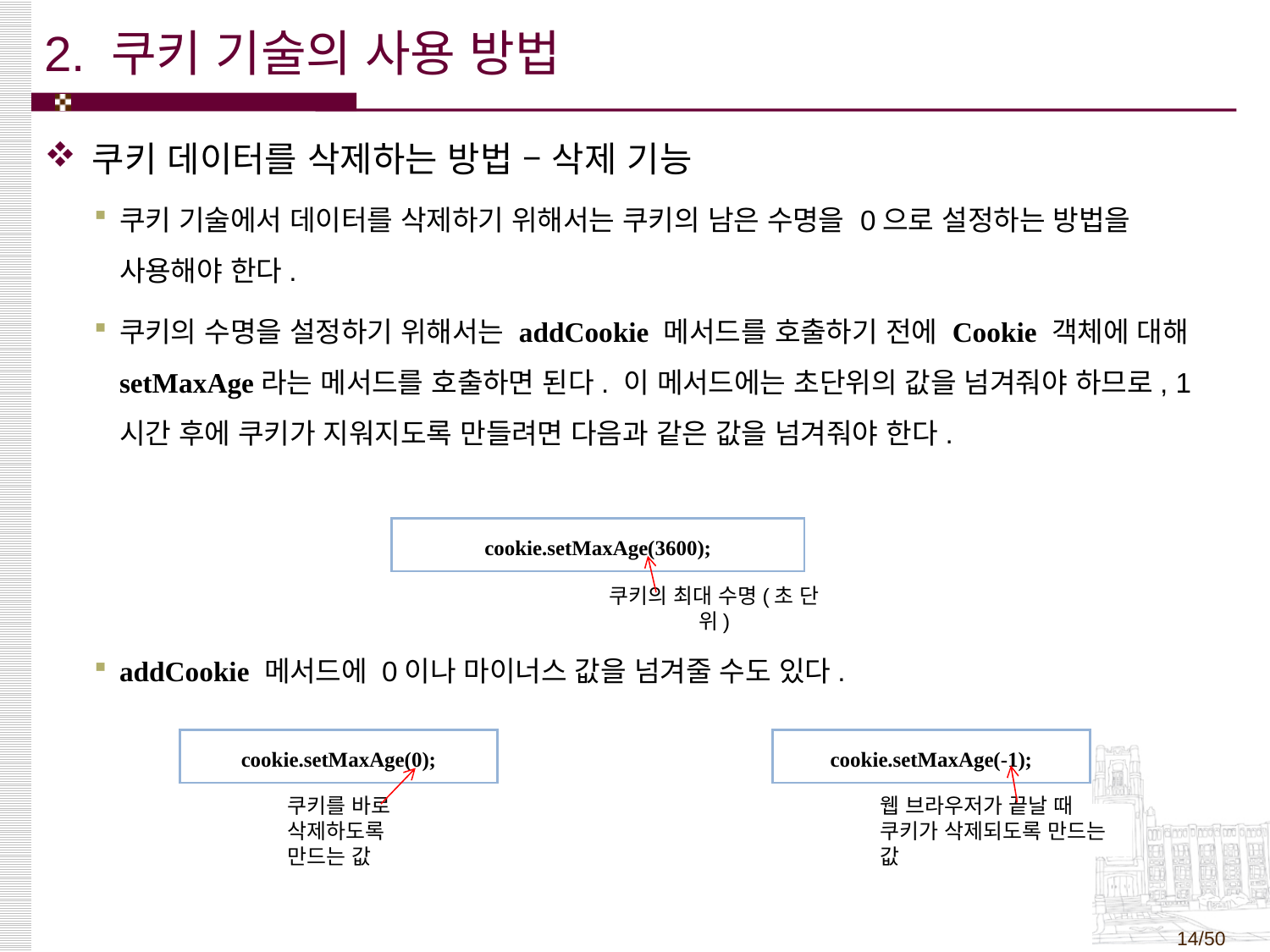

# 2. 쿠키 기술의 사용 방법
쿠키 데이터를 삭제하는 방법 – 삭제 기능
쿠키 기술에서 데이터를 삭제하기 위해서는 쿠키의 남은 수명을 0으로 설정하는 방법을 사용해야 한다.
쿠키의 수명을 설정하기 위해서는 addCookie 메서드를 호출하기 전에 Cookie 객체에 대해 setMaxAge라는 메서드를 호출하면 된다. 이 메서드에는 초단위의 값을 넘겨줘야 하므로, 1시간 후에 쿠키가 지워지도록 만들려면 다음과 같은 값을 넘겨줘야 한다.

addCookie 메서드에 0이나 마이너스 값을 넘겨줄 수도 있다.

| cookie.setMaxAge(3600); |
| --- |
쿠키의 최대 수명(초 단위)
| cookie.setMaxAge(0); |
| --- |
| cookie.setMaxAge(-1); |
| --- |
쿠키를 바로 삭제하도록
만드는 값
웹 브라우저가 끝날 때
쿠키가 삭제되도록 만드는 값